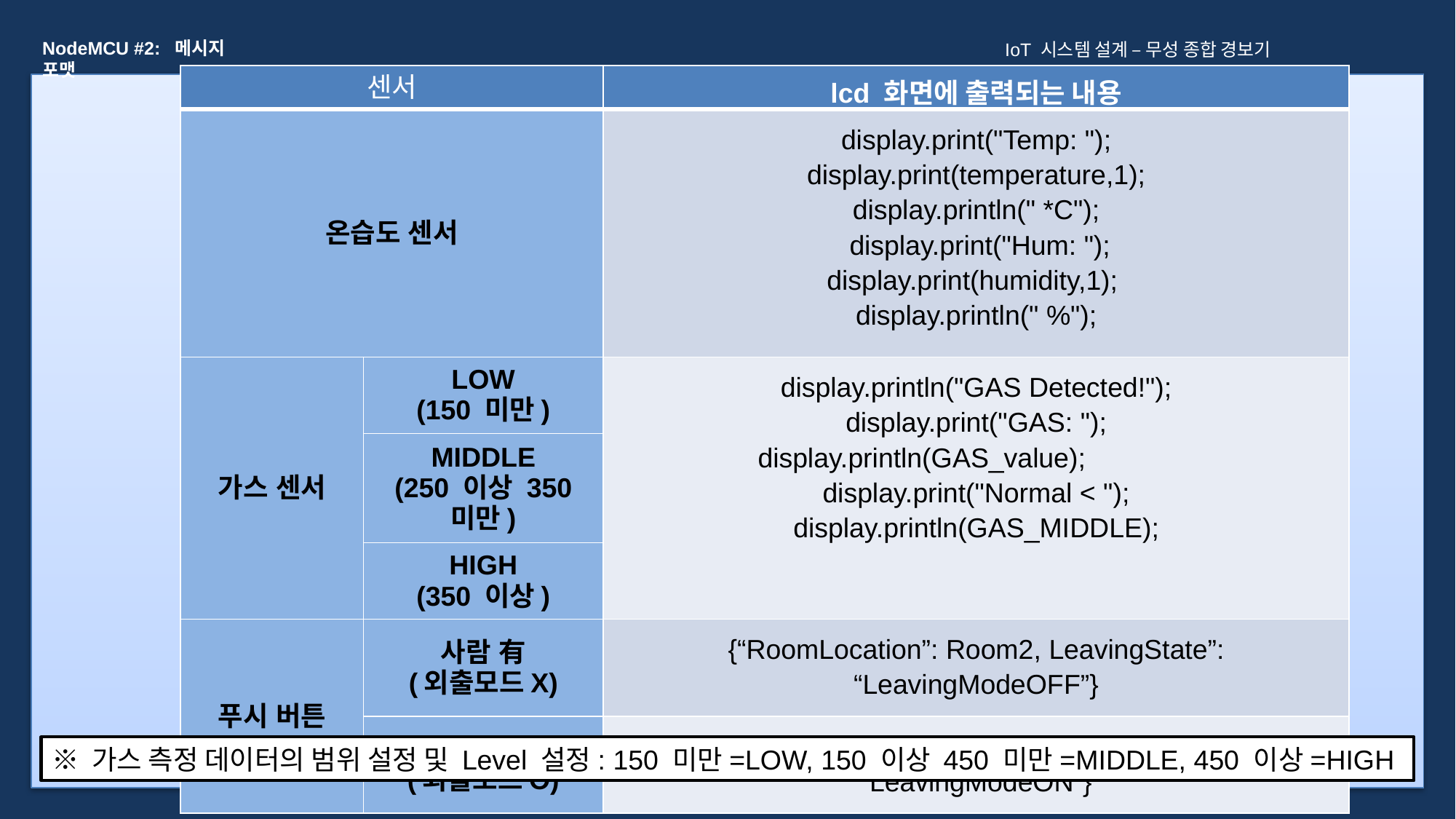

NodeMCU #2:  메시지 포맷
IoT 시스템 설계 – 무성 종합 경보기
01
| 센서 |  | lcd 화면에 출력되는 내용 |
| --- | --- | --- |
| 온습도 센서 |  | display.print("Temp: "); display.print(temperature,1); display.println(" \*C"); display.print("Hum: "); display.print(humidity,1); display.println(" %"); |
| 가스 센서 | LOW (150 미만) | display.println("GAS Detected!"); display.print("GAS: "); display.println(GAS\_value); display.print("Normal < "); display.println(GAS\_MIDDLE); |
|  | MIDDLE (250 이상 350 미만) |  |
|  | HIGH (350 이상) |  |
| 푸시 버튼 | 사람 有 (외출모드X) | {“RoomLocation”: Room2, LeavingState”: “LeavingModeOFF”} |
|  | 사람 無 (외출모드O) | {“RoomLocation”: Room2, LeavingState”: “LeavingModeON”} |

※ 가스 측정 데이터의 범위 설정 및 Level 설정: 150 미만=LOW, 150 이상 450 미만=MIDDLE, 450 이상=HIGH